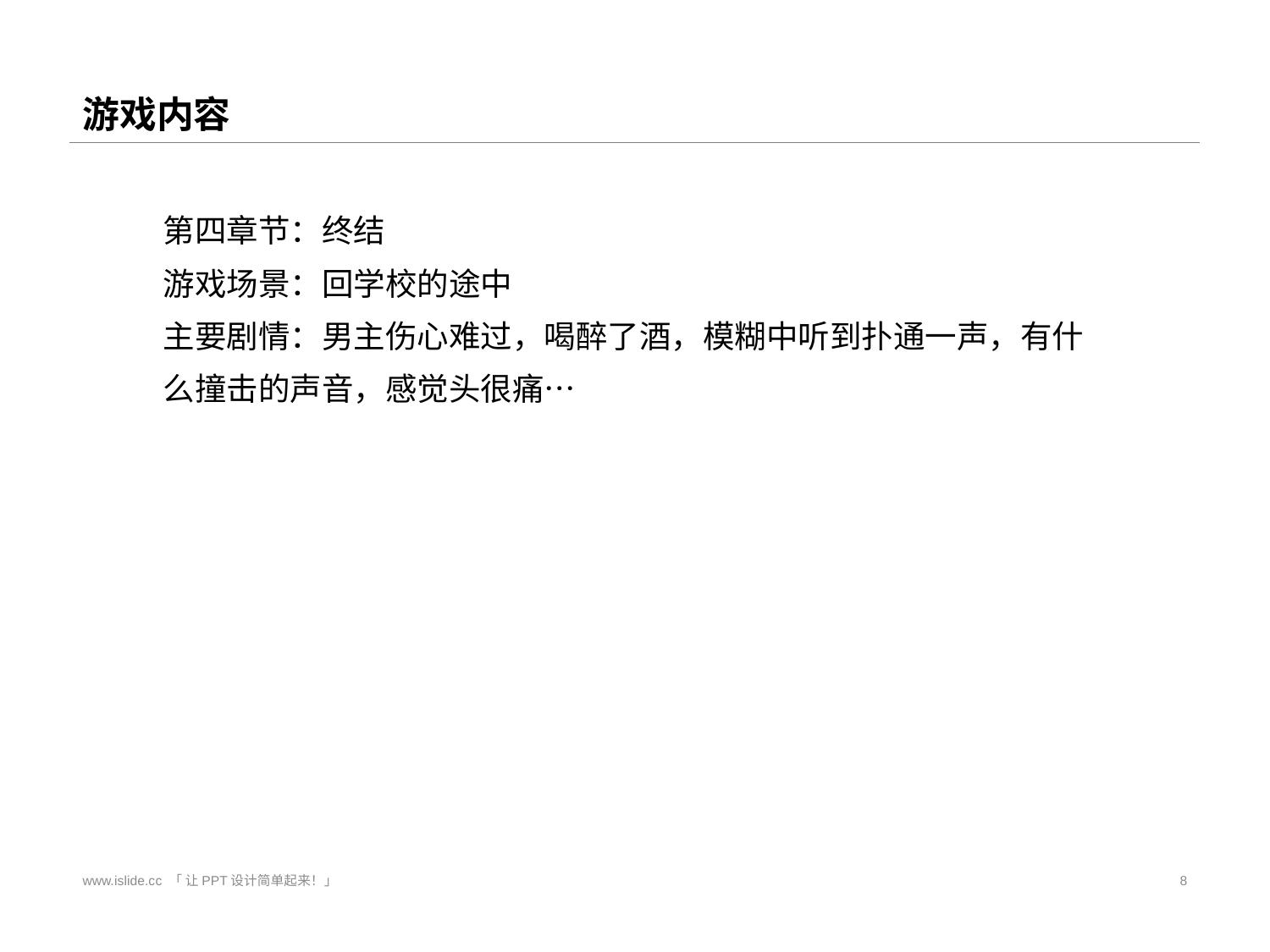

# 游戏内容
第四章节：终结
游戏场景：回学校的途中
主要剧情：男主伤心难过，喝醉了酒，模糊中听到扑通一声，有什么撞击的声音，感觉头很痛…

www.islide.cc 「 让PPT设计简单起来！」
8